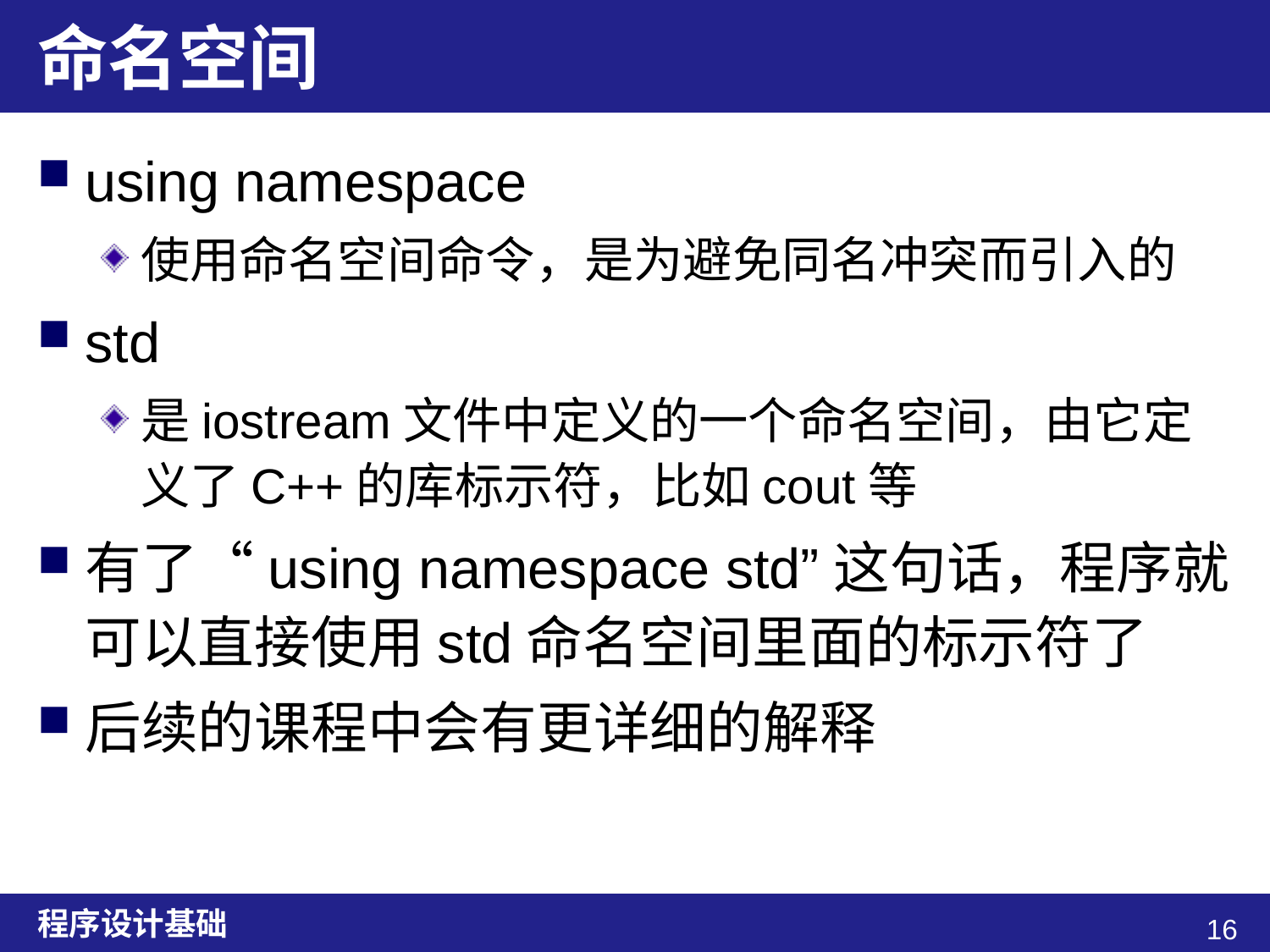

# 命名空间
using namespace
使用命名空间命令，是为避免同名冲突而引入的
std
是iostream文件中定义的一个命名空间，由它定义了C++的库标示符，比如cout等
有了“using namespace std”这句话，程序就可以直接使用std命名空间里面的标示符了
后续的课程中会有更详细的解释